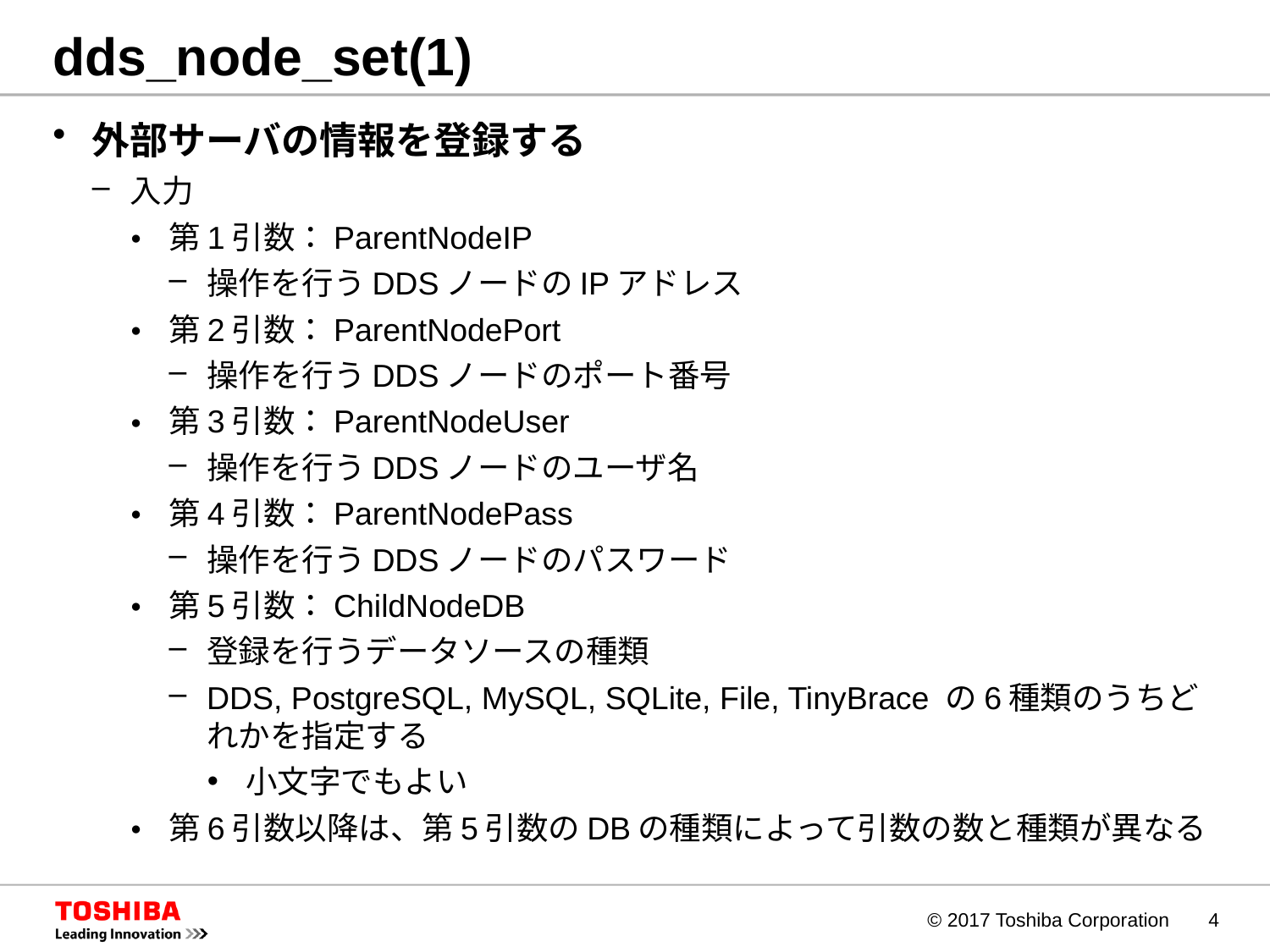

# dds_node_set(1)
外部サーバの情報を登録する
入力
第1引数：ParentNodeIP
操作を行うDDSノードのIPアドレス
第2引数：ParentNodePort
操作を行うDDSノードのポート番号
第3引数：ParentNodeUser
操作を行うDDSノードのユーザ名
第4引数：ParentNodePass
操作を行うDDSノードのパスワード
第5引数：ChildNodeDB
登録を行うデータソースの種類
DDS, PostgreSQL, MySQL, SQLite, File, TinyBrace の6種類のうちどれかを指定する
小文字でもよい
第6引数以降は、第5引数のDBの種類によって引数の数と種類が異なる